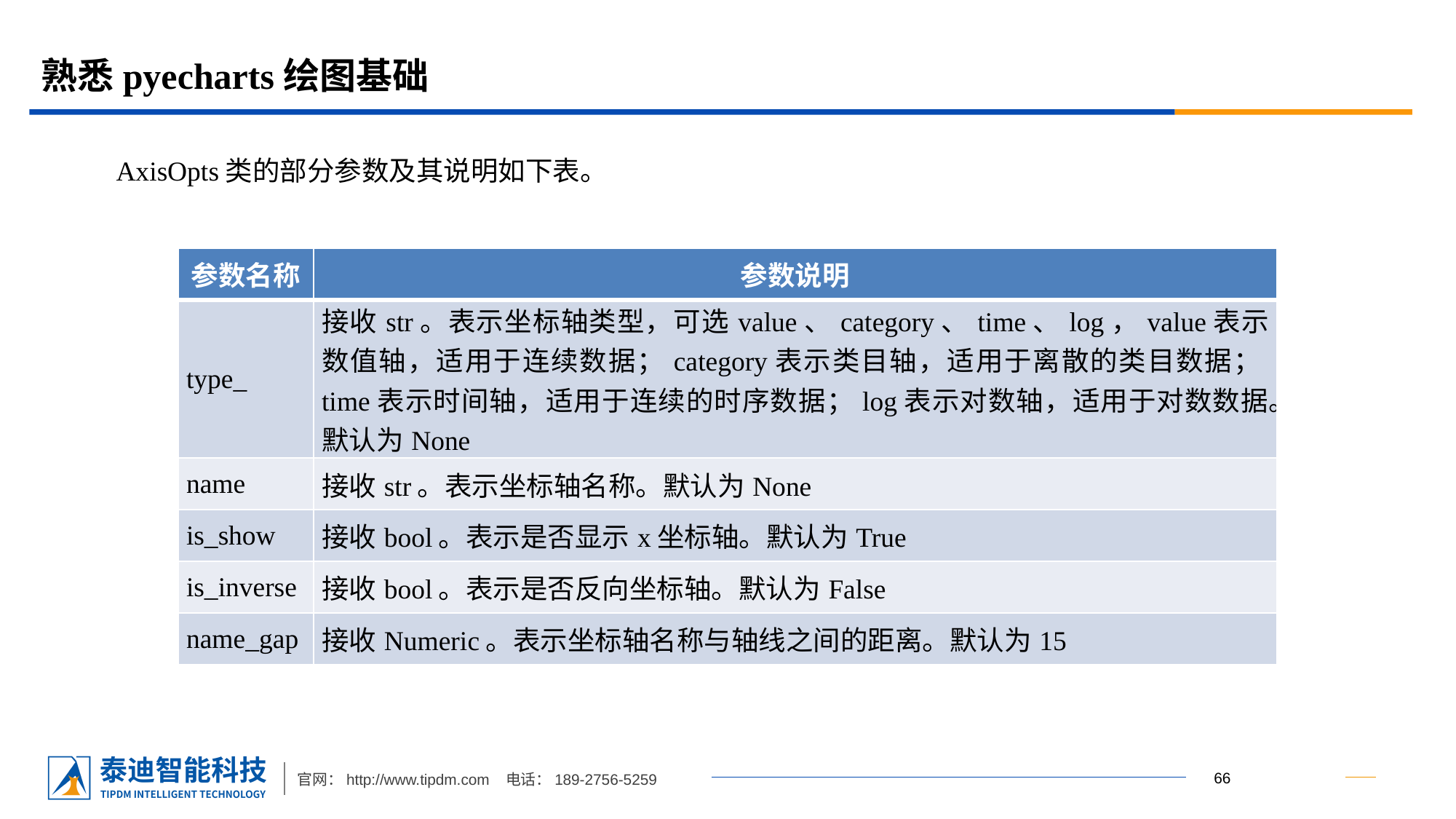

# 熟悉pyecharts绘图基础
AxisOpts类的部分参数及其说明如下表。

| 参数名称 | 参数说明 |
| --- | --- |
| type\_ | 接收str。表示坐标轴类型，可选value、category、time、log，value表示数值轴，适用于连续数据；category表示类目轴，适用于离散的类目数据；time表示时间轴，适用于连续的时序数据；log表示对数轴，适用于对数数据。默认为None |
| name | 接收str。表示坐标轴名称。默认为None |
| is\_show | 接收bool。表示是否显示x坐标轴。默认为True |
| is\_inverse | 接收bool。表示是否反向坐标轴。默认为False |
| name\_gap | 接收Numeric。表示坐标轴名称与轴线之间的距离。默认为15 |